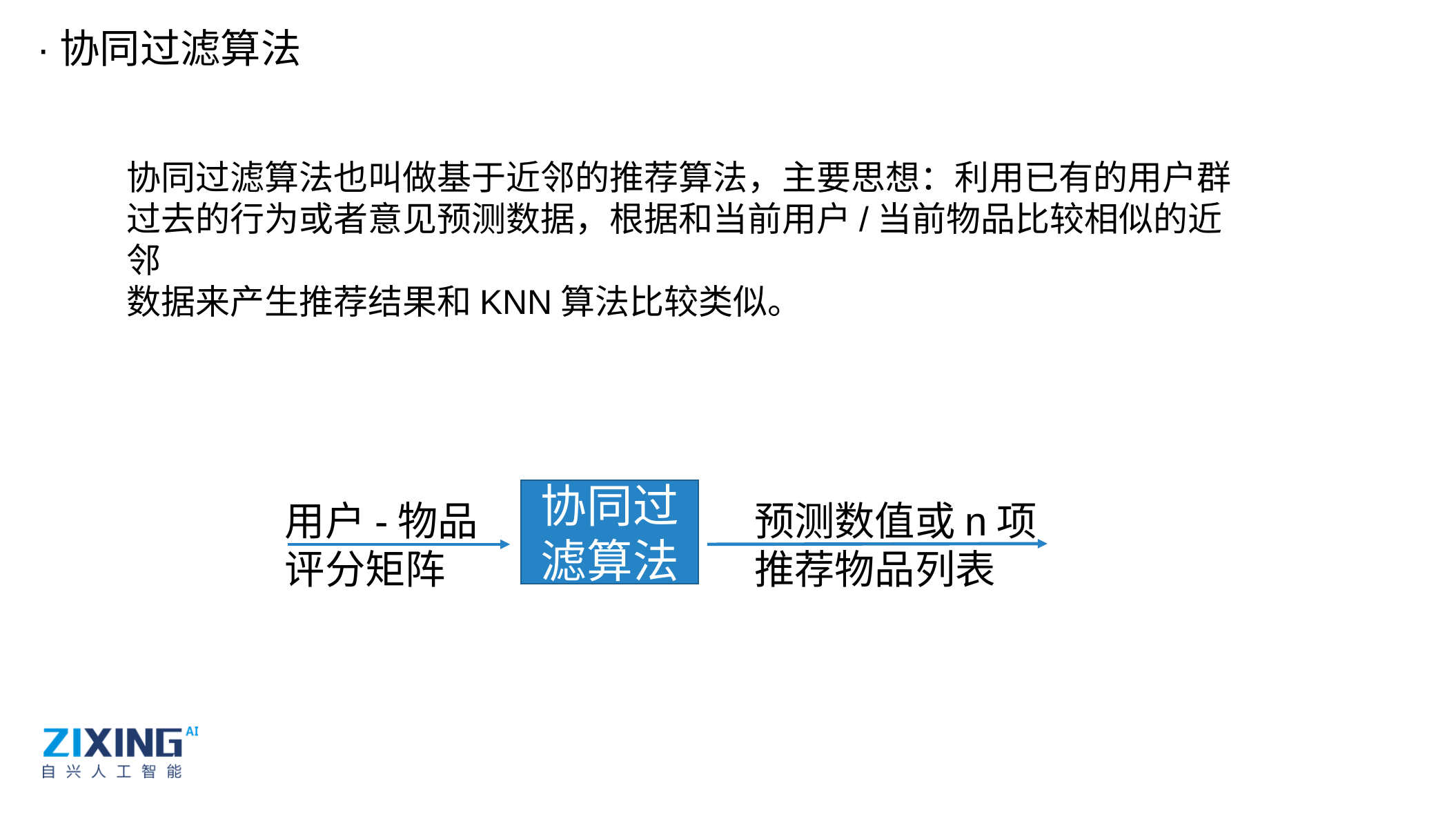

·协同过滤算法
协同过滤算法也叫做基于近邻的推荐算法，主要思想：利用已有的用户群
过去的行为或者意见预测数据，根据和当前用户/当前物品比较相似的近邻
数据来产生推荐结果和KNN算法比较类似。
协同过滤算法
用户-物品评分矩阵
预测数值或n项
推荐物品列表